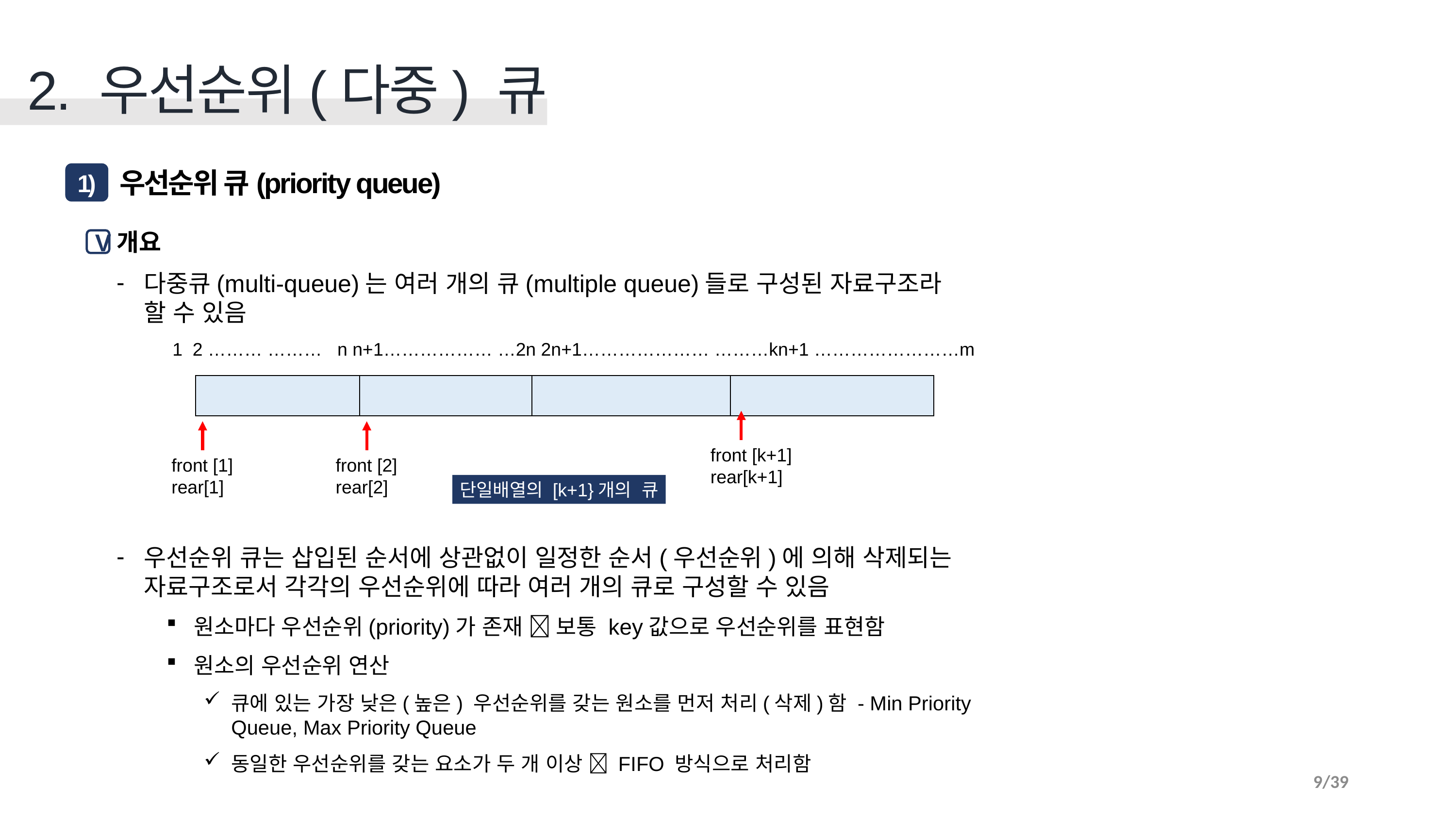

2. 우선순위(다중) 큐

 우선순위 큐(priority queue)
1)
개요

다중큐(multi-queue)는 여러 개의 큐(multiple queue)들로 구성된 자료구조라
할 수 있음

우선순위 큐는 삽입된 순서에 상관없이 일정한 순서(우선순위)에 의해 삭제되는
자료구조로서 각각의 우선순위에 따라 여러 개의 큐로 구성할 수 있음

원소마다 우선순위(priority)가 존재 ⇒ 보통 key값으로 우선순위를 표현함

원소의 우선순위 연산

큐에 있는 가장 낮은(높은) 우선순위를 갖는 원소를 먼저 처리(삭제)함 - Min Priority Queue, Max Priority Queue

동일한 우선순위를 갖는 요소가 두 개 이상 ⇒ FIFO 방식으로 처리함
V
1  2 ……… ………   n n+1……………… …2n 2n+1………………… ………kn+1 ……………………m
|  |  |  |  |
| --- | --- | --- | --- |
front [k+1]
rear[k+1]
front [2]
rear[2]
front [1]
rear[1]
단일배열의 [k+1}개의  큐
9/39